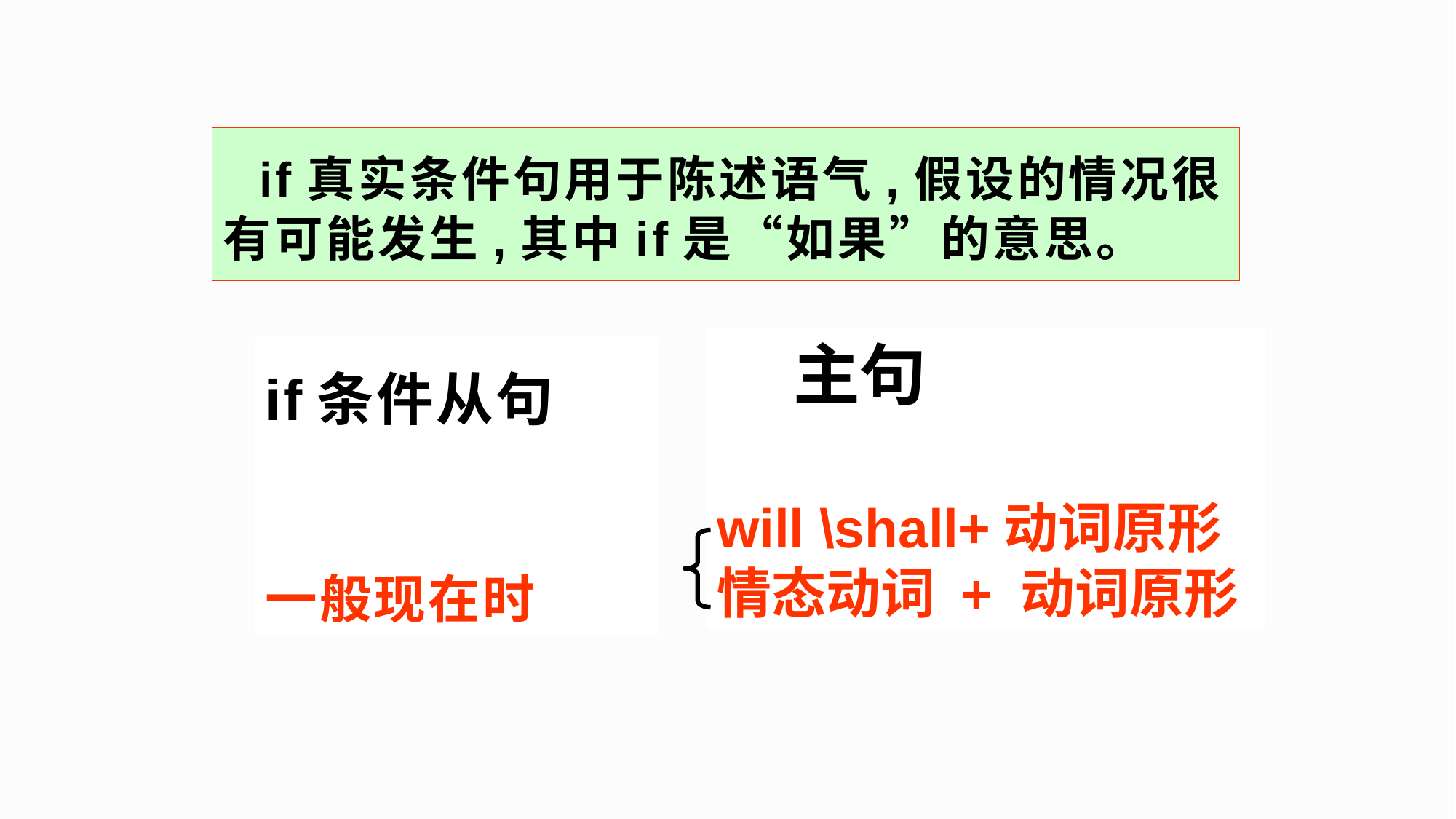

if真实条件句用于陈述语气,假设的情况很有可能发生,其中if是“如果”的意思。
    主句

will \shall+动词原形
情态动词 + 动词原形
if条件从句

一般现在时